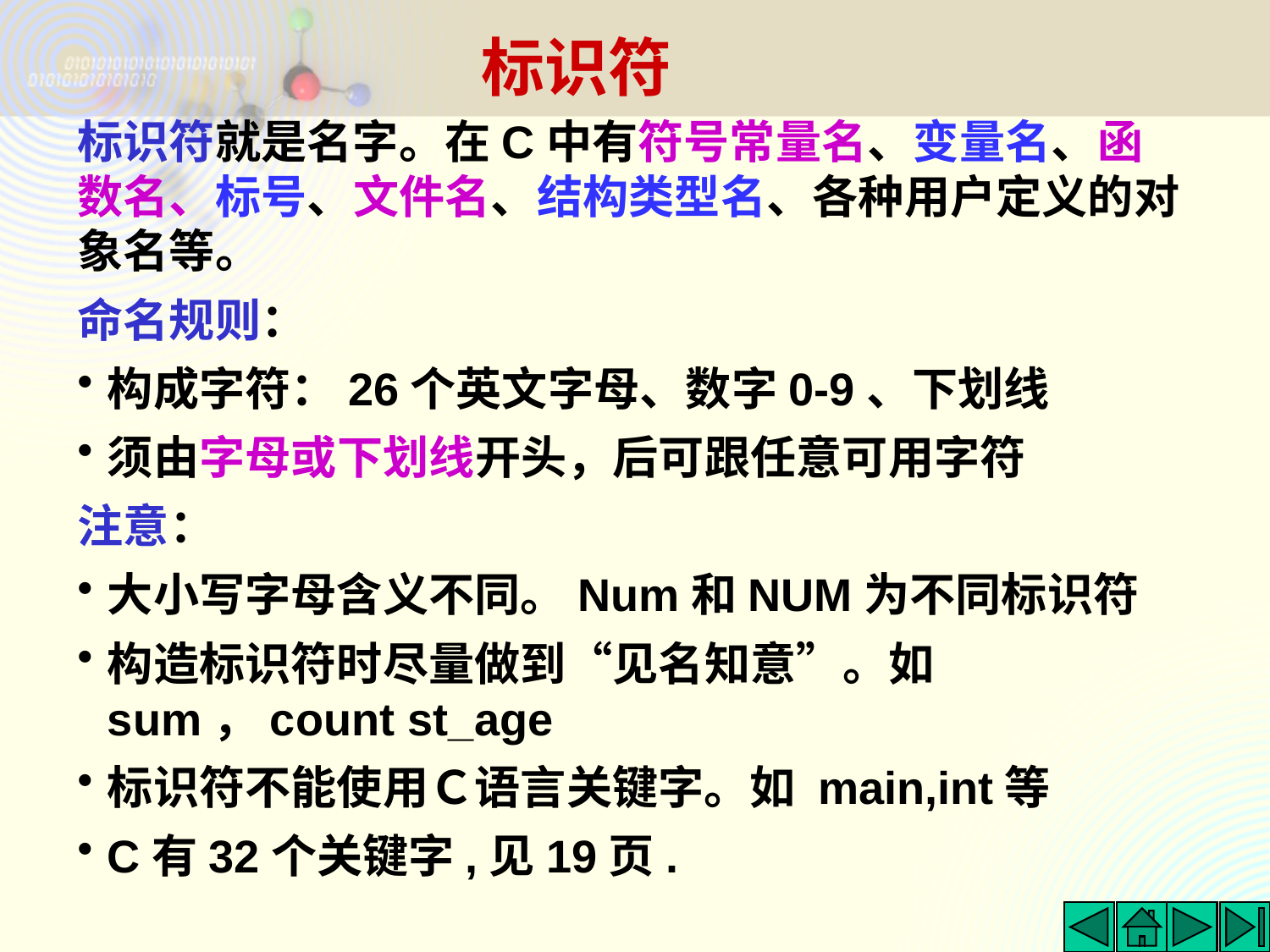

标识符

标识符就是名字。在C中有符号常量名、变量名、函数名、标号、文件名、结构类型名、各种用户定义的对象名等。
命名规则：
构成字符：26个英文字母、数字0-9、下划线
须由字母或下划线开头，后可跟任意可用字符
注意：
大小写字母含义不同。Num和NUM为不同标识符
构造标识符时尽量做到“见名知意”。如sum，count st_age
标识符不能使用Ｃ语言关键字。如 main,int等
C有32个关键字,见19页.